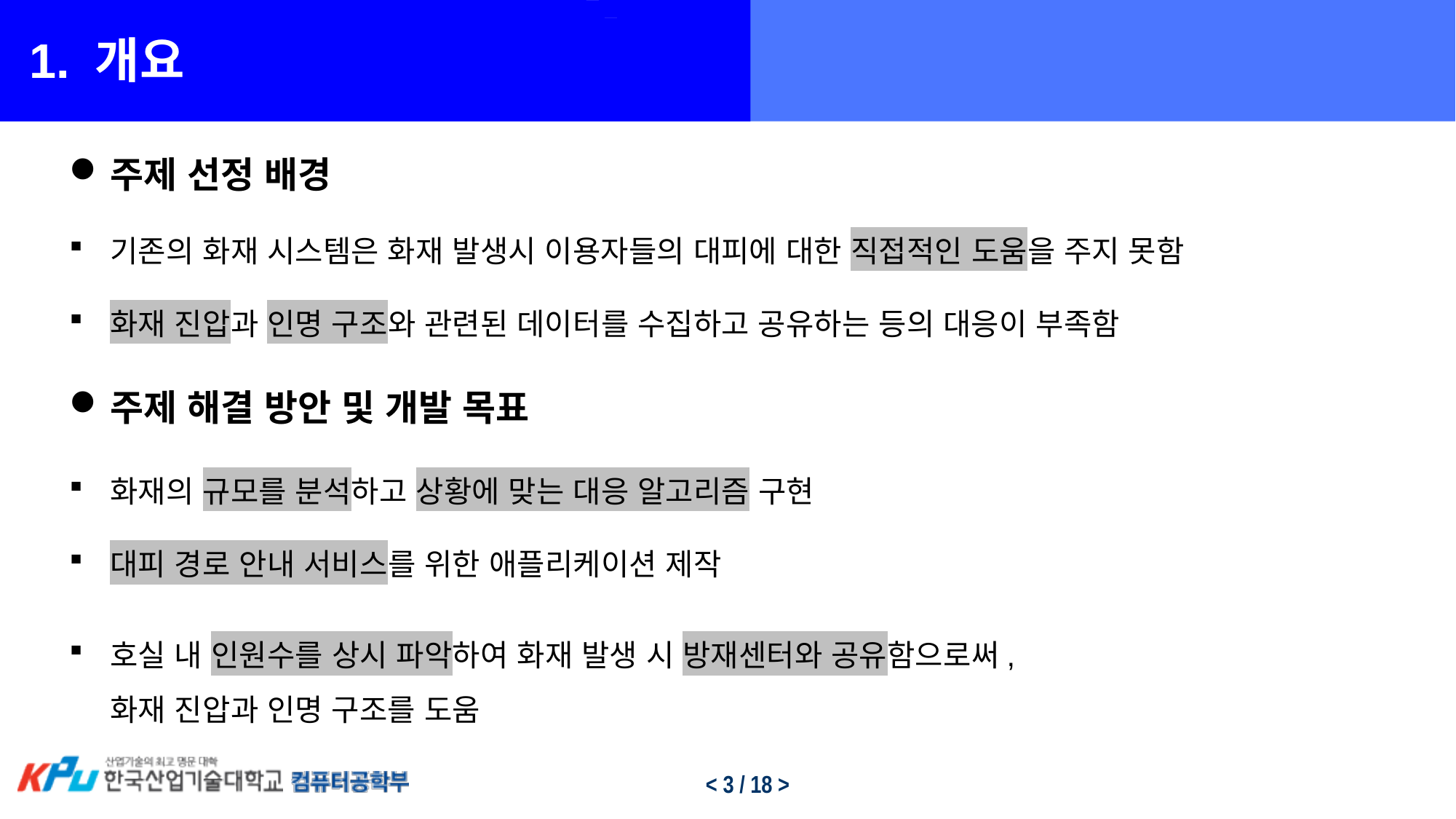

1. 개요
주제 선정 배경

기존의 화재 시스템은 화재 발생시 이용자들의 대피에 대한 직접적인 도움을 주지 못함

화재 진압과 인명 구조와 관련된 데이터를 수집하고 공유하는 등의 대응이 부족함

주제 해결 방안 및 개발 목표

화재의 규모를 분석하고 상황에 맞는 대응 알고리즘 구현

대피 경로 안내 서비스를 위한 애플리케이션 제작

호실 내 인원수를 상시 파악하여 화재 발생 시 방재센터와 공유함으로써,
화재 진압과 인명 구조를 도움